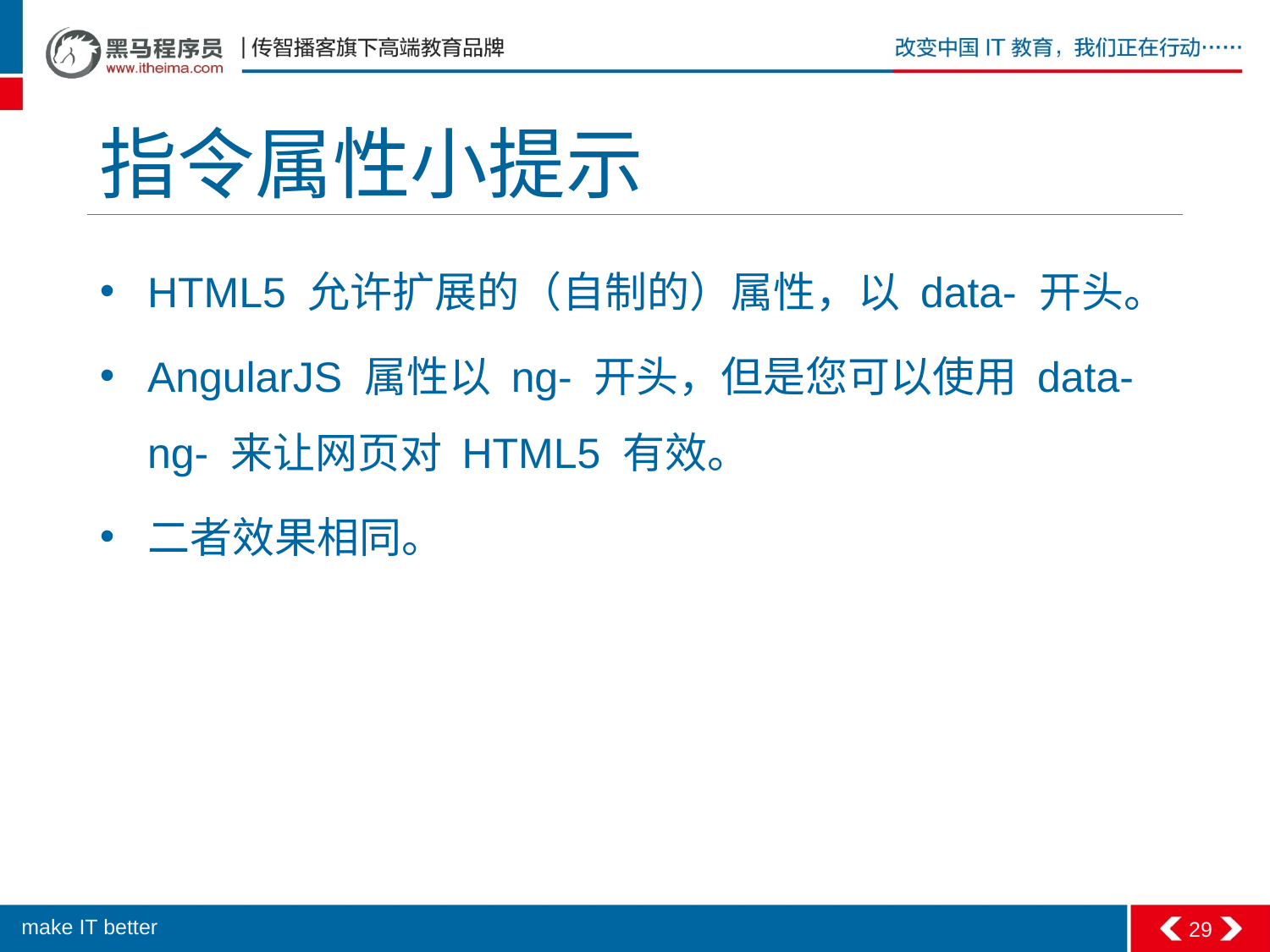

# 指令属性小提示
HTML5 允许扩展的（自制的）属性，以 data- 开头。
AngularJS 属性以 ng- 开头，但是您可以使用 data-ng- 来让网页对 HTML5 有效。
二者效果相同。
29

make IT better